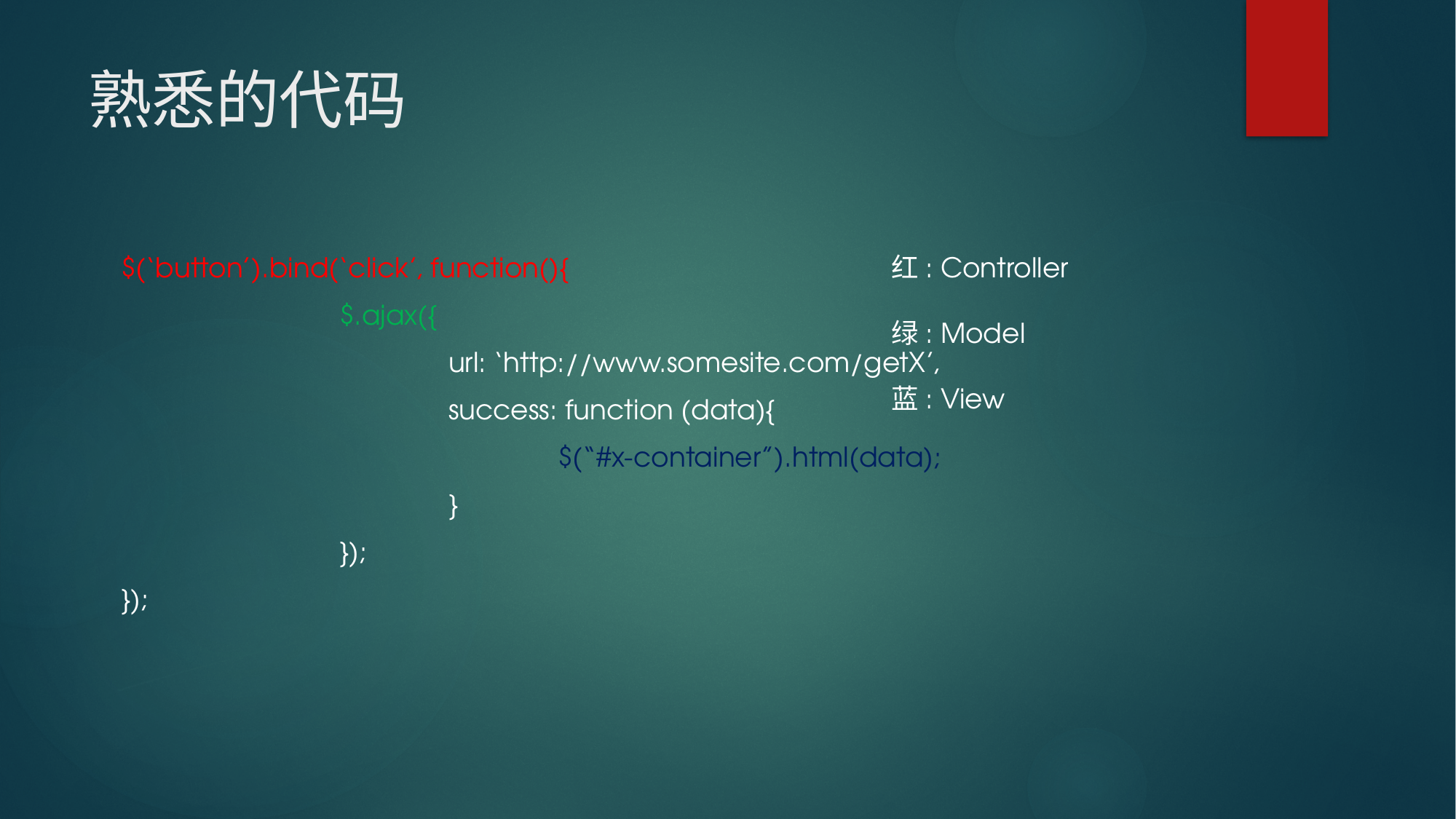

# 熟悉的代码
$(‘button’).bind(‘click’, function(){
		$.ajax({
			url: ‘http://www.somesite.com/getX’,
			success: function (data){
				$(“#x-container”).html(data);
			}
		});
});

红: Controller

绿: Model

蓝: View